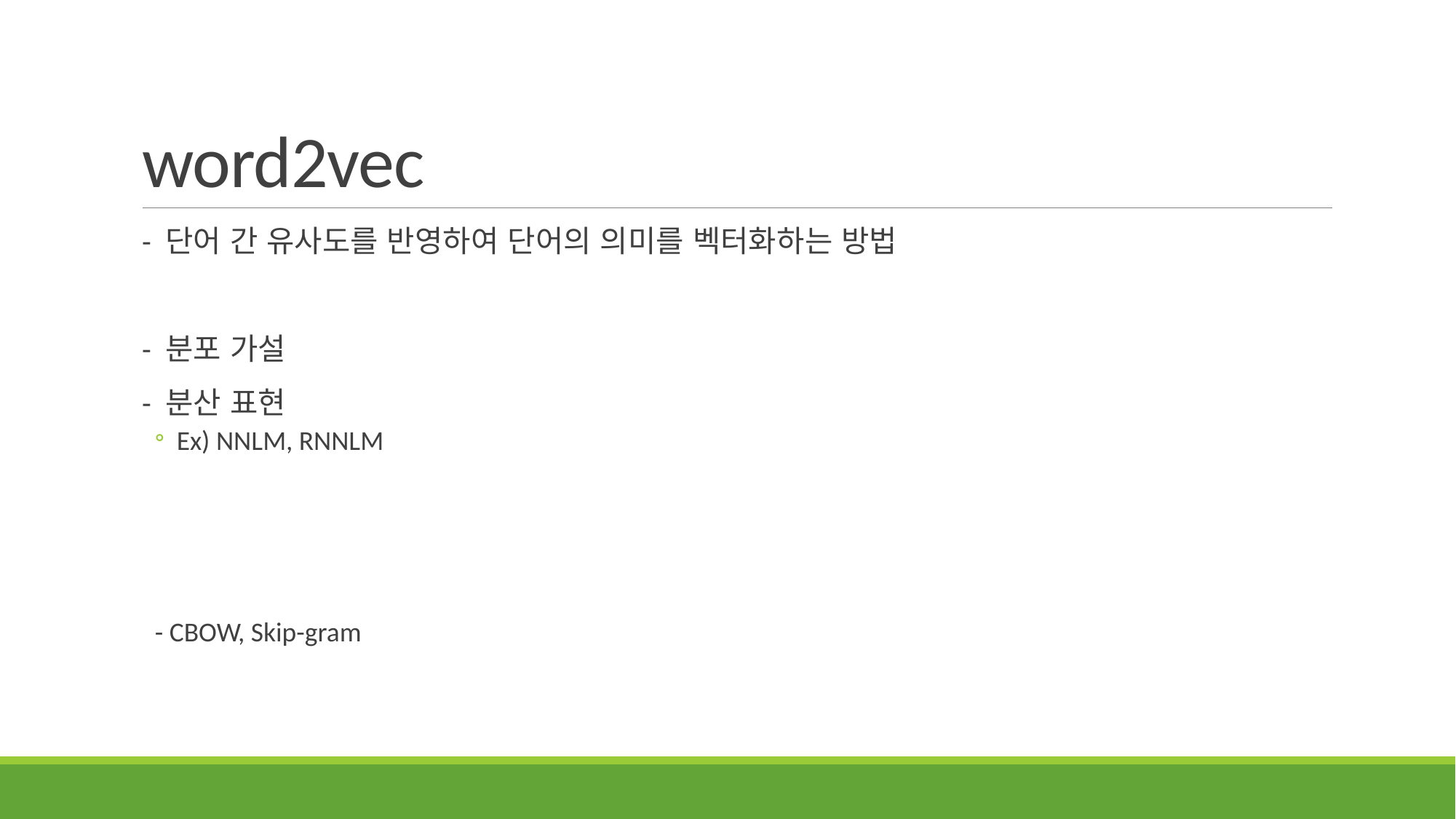

# word2vec
- 단어 간 유사도를 반영하여 단어의 의미를 벡터화하는 방법

- 분포 가설
- 분산 표현
Ex) NNLM, RNNLM

- CBOW, Skip-gram